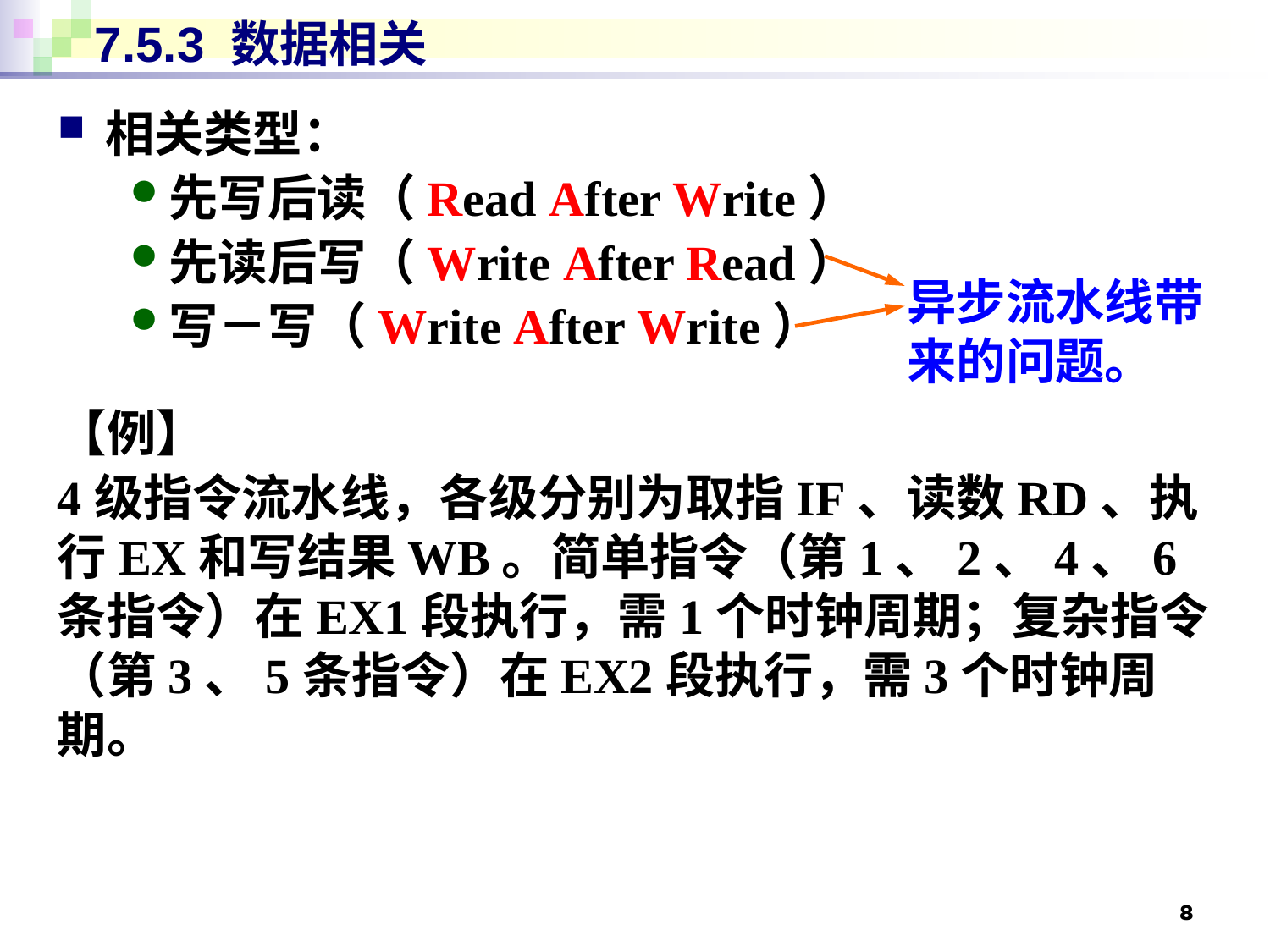

# 7.5.3 数据相关
相关类型：
先写后读（Read After Write）
先读后写（Write After Read）
写－写（Write After Write）

异步流水线带来的问题。

【例】
4级指令流水线，各级分别为取指IF、读数RD、执行EX和写结果WB。简单指令（第1、2、4、6条指令）在EX1段执行，需1个时钟周期；复杂指令（第3、5条指令）在EX2段执行，需3个时钟周期。
8